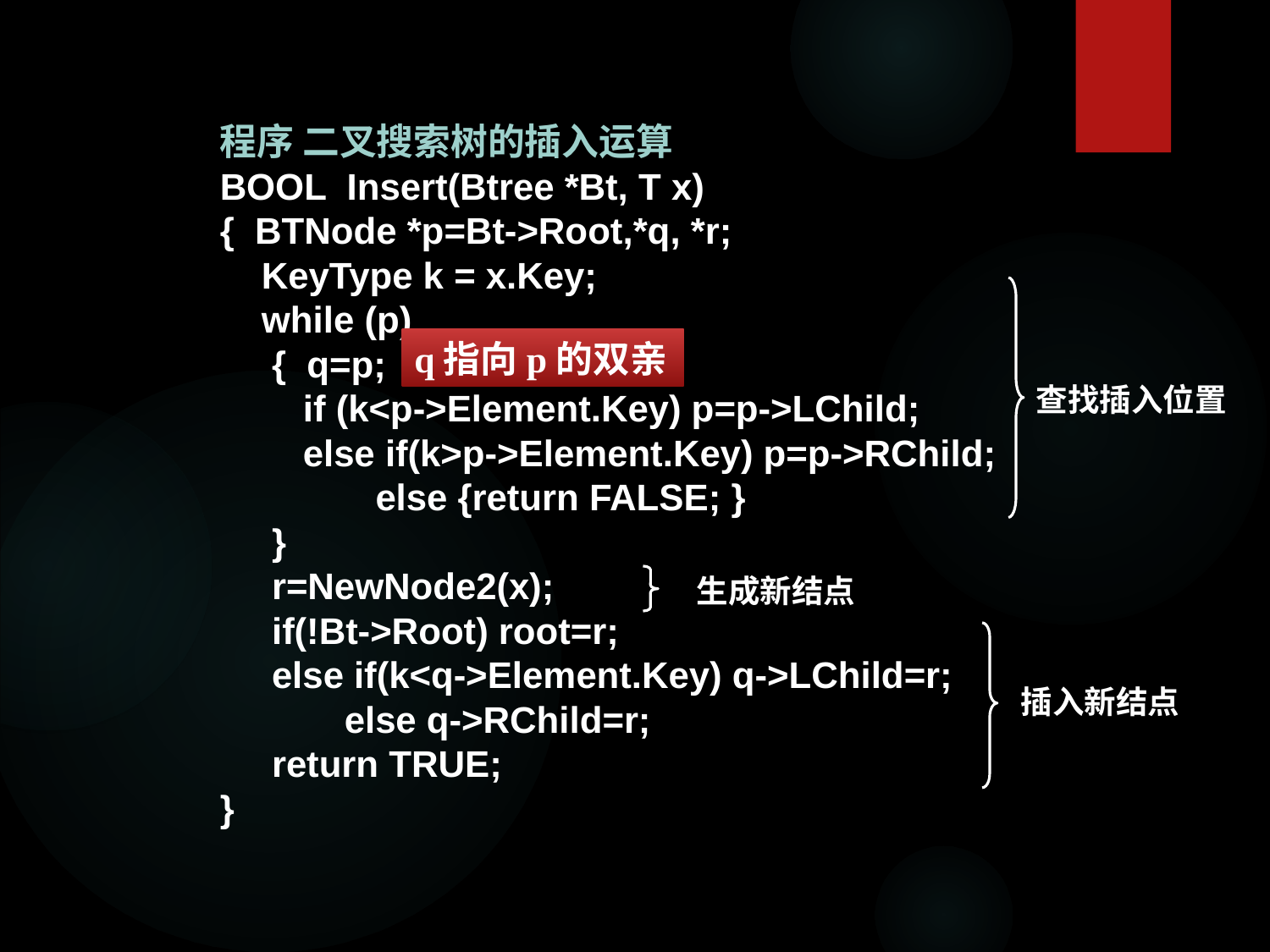

程序 二叉搜索树的插入运算
BOOL  Insert(Btree *Bt, T x)
{  BTNode *p=Bt->Root,*q, *r;
    KeyType k = x.Key;
    while (p)
     {  q=p;
        if (k<p->Element.Key) p=p->LChild;
        else if(k>p->Element.Key) p=p->RChild;
               else {return FALSE; }
     }
     r=NewNode2(x);
     if(!Bt->Root) root=r;
     else if(k<q->Element.Key) q->LChild=r;
            else q->RChild=r;
     return TRUE;
}

q指向p的双亲
查找插入位置
生成新结点

插入新结点